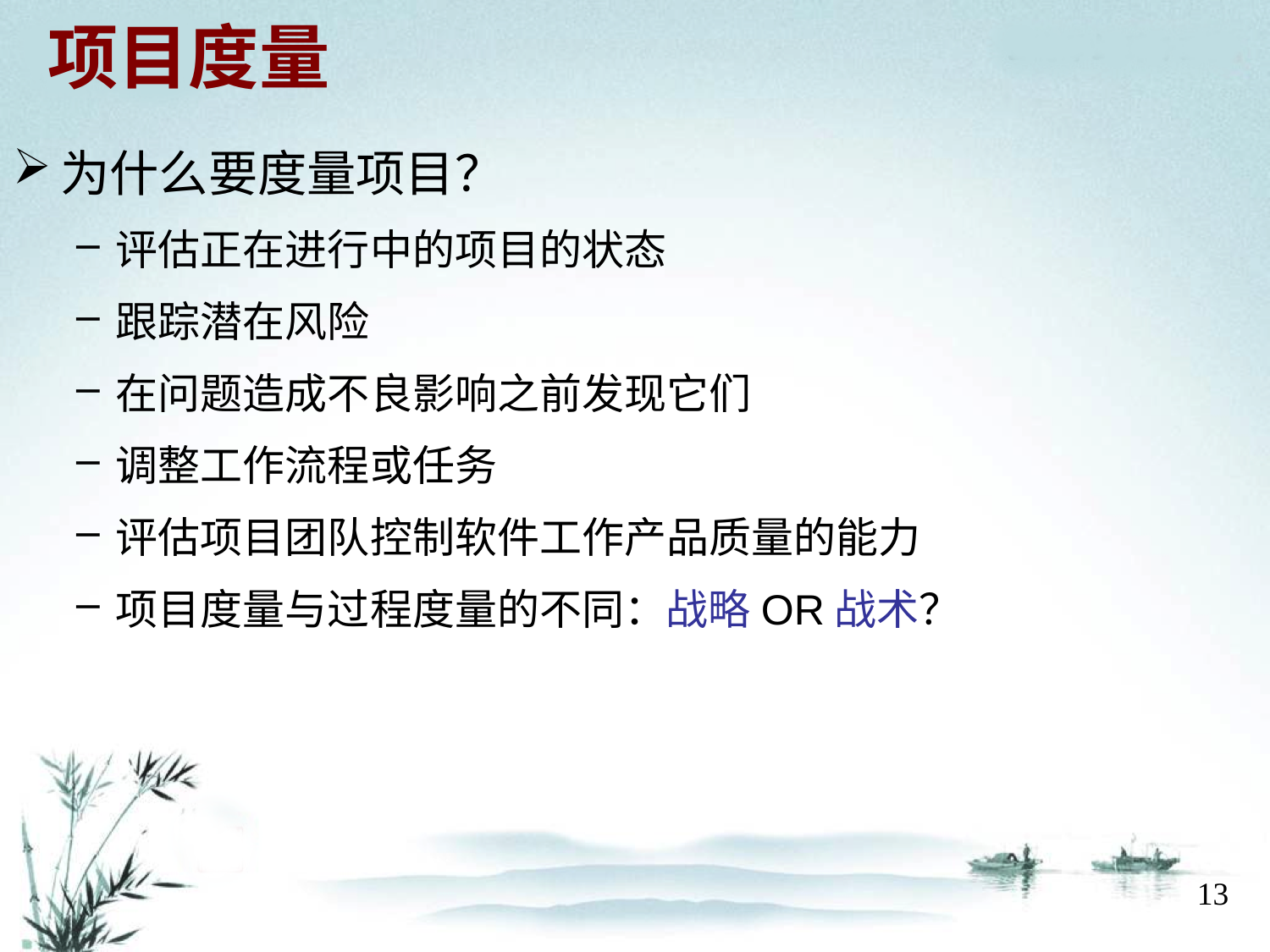

# 项目度量
为什么要度量项目？
评估正在进行中的项目的状态
跟踪潜在风险
在问题造成不良影响之前发现它们
调整工作流程或任务
评估项目团队控制软件工作产品质量的能力
项目度量与过程度量的不同：战略OR战术？
13